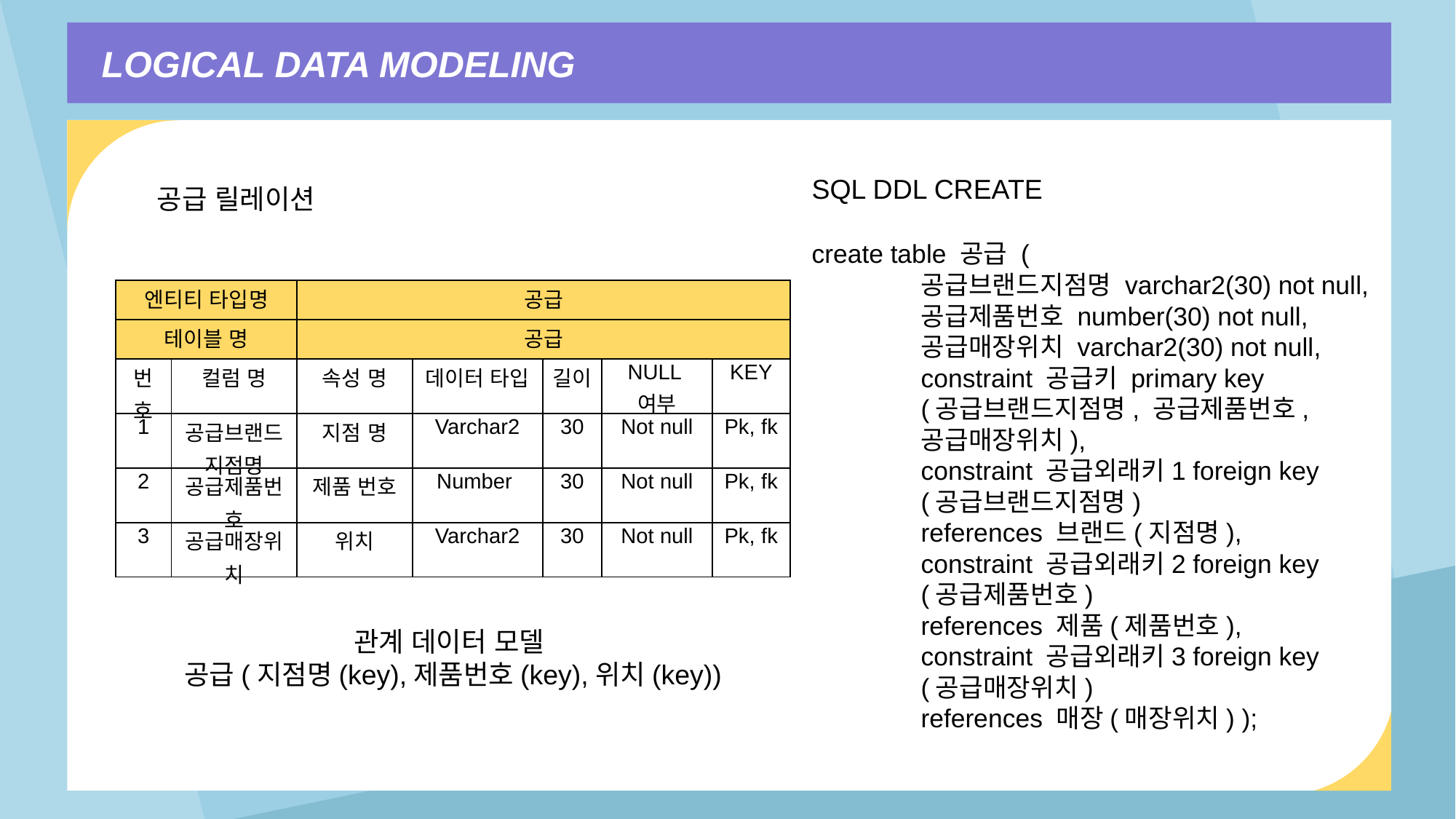

LOGICAL DATA MODELING

SQL DDL CREATE

create table 공급 (
	공급브랜드지점명 varchar2(30) not null,
	공급제품번호 number(30) not null,
	공급매장위치 varchar2(30) not null,
	constraint 공급키 primary key
	(공급브랜드지점명, 공급제품번호,
	공급매장위치),
	constraint 공급외래키1 foreign key
	(공급브랜드지점명)
	references 브랜드(지점명),
	constraint 공급외래키2 foreign key
	(공급제품번호)
	references 제품(제품번호),
	constraint 공급외래키3 foreign key
	(공급매장위치)
	references 매장(매장위치) );
 공급 릴레이션
| 엔티티 타입명 |  | 공급 |  |  |  |  |
| --- | --- | --- | --- | --- | --- | --- |
| 테이블 명 |  | 공급 |  |  |  |  |
| 번호 | 컬럼 명 | 속성 명 | 데이터 타입 | 길이 | NULL여부 | KEY |
| 1 | 공급브랜드지점명 | 지점 명 | Varchar2 | 30 | Not null | Pk, fk |
| 2 | 공급제품번호 | 제품 번호 | Number | 30 | Not null | Pk, fk |
| 3 | 공급매장위치 | 위치 | Varchar2 | 30 | Not null | Pk, fk |

관계 데이터 모델
공급(지점명(key),제품번호(key),위치(key))